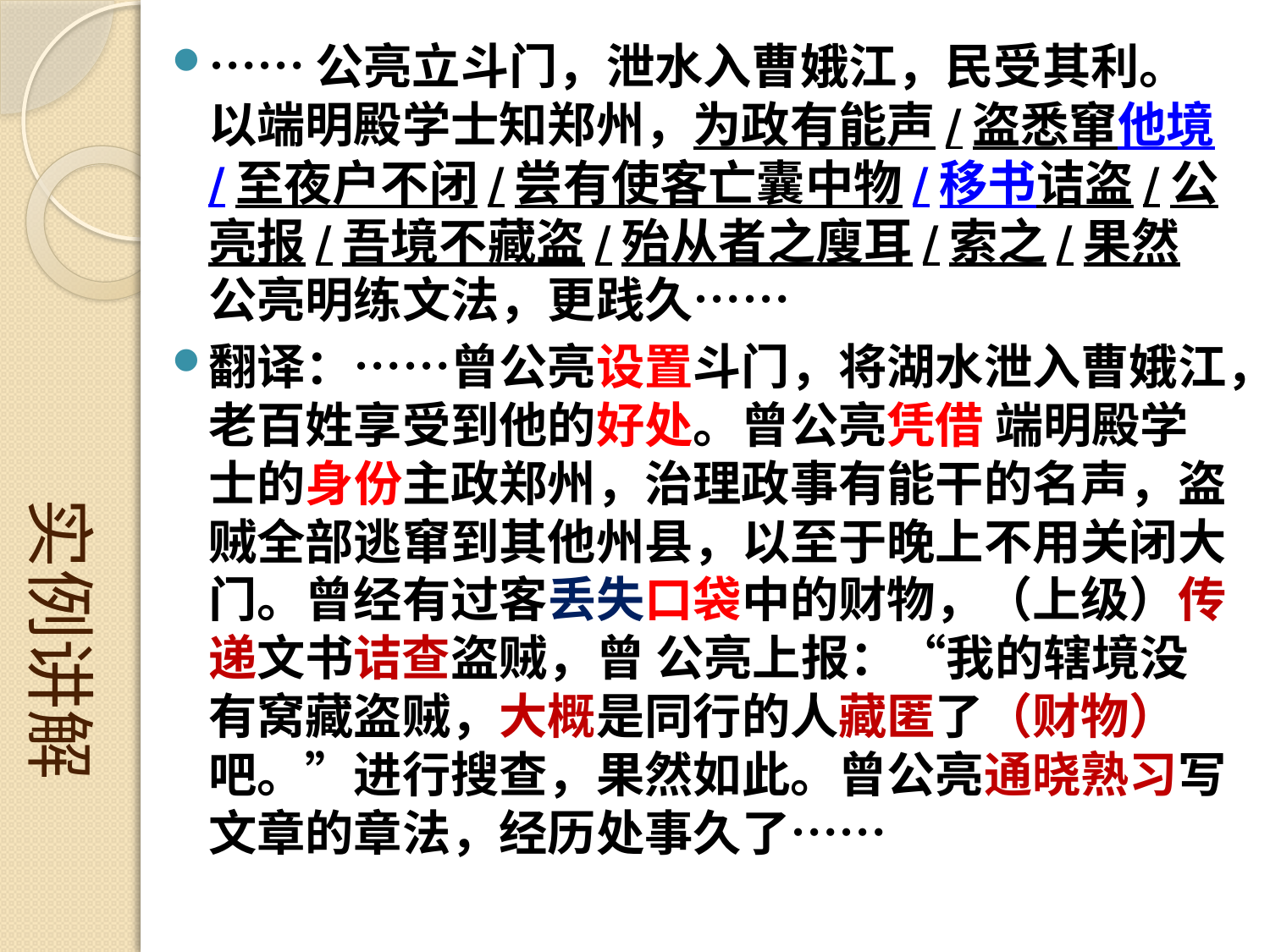

……公亮立斗门，泄水入曹娥江，民受其利。以端明殿学士知郑州，为政有能声/盗悉窜他境/至夜户不闭/尝有使客亡囊中物/移书诘盗/公亮报/吾境不藏盗/殆从者之廋耳/索之/果然 公亮明练文法，更践久……
翻译：……曾公亮设置斗门，将湖水泄入曹娥江，老百姓享受到他的好处。曾公亮凭借 端明殿学士的身份主政郑州，治理政事有能干的名声，盗贼全部逃窜到其他州县，以至于晚上不用关闭大门。曾经有过客丢失口袋中的财物，（上级）传递文书诘查盗贼，曾 公亮上报：“我的辖境没有窝藏盗贼，大概是同行的人藏匿了（财物）吧。”进行搜查，果然如此。曾公亮通晓熟习写文章的章法，经历处事久了……
实例讲解